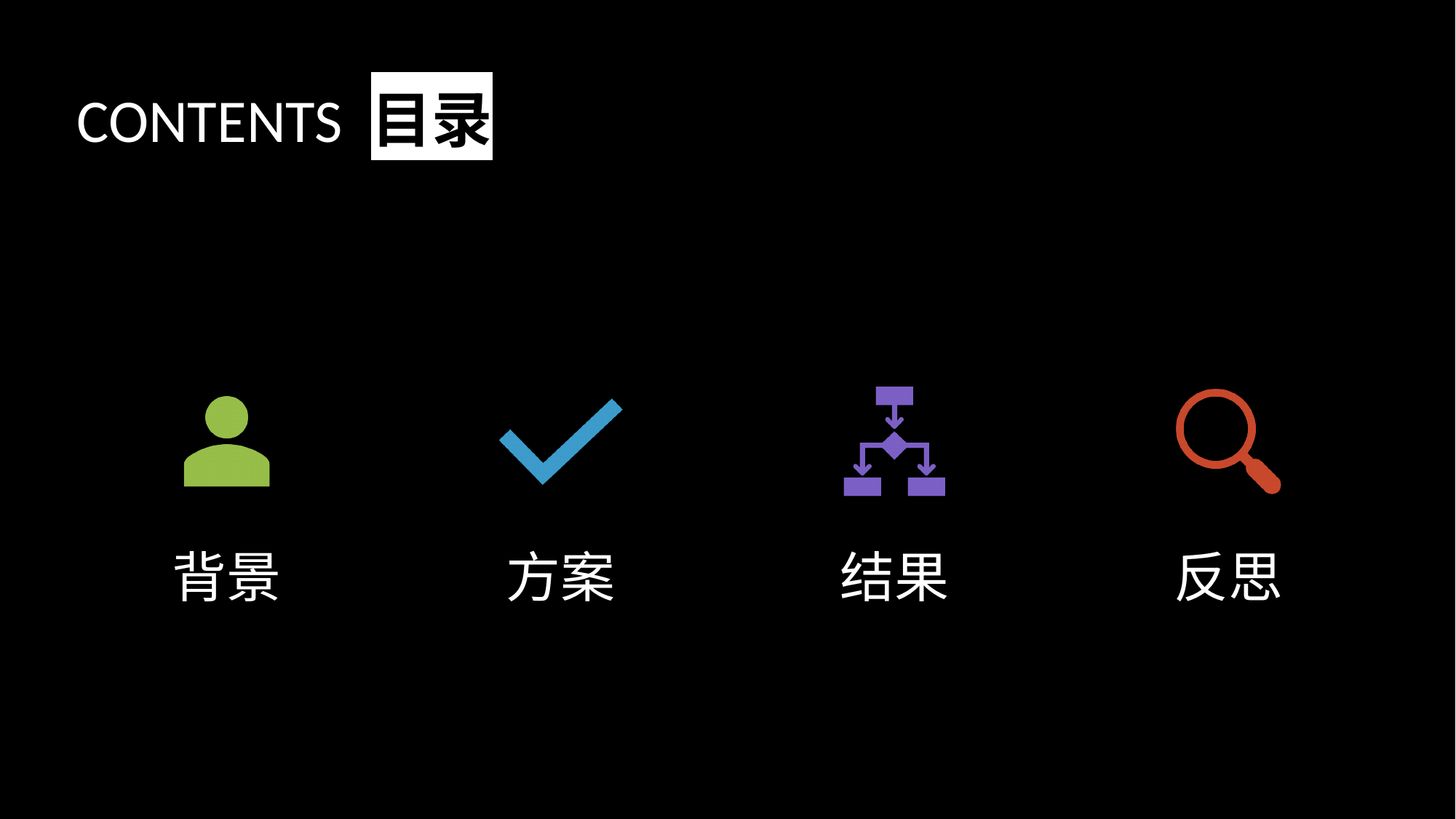

# CONTENTS 目录
背景
方案
结果
反思